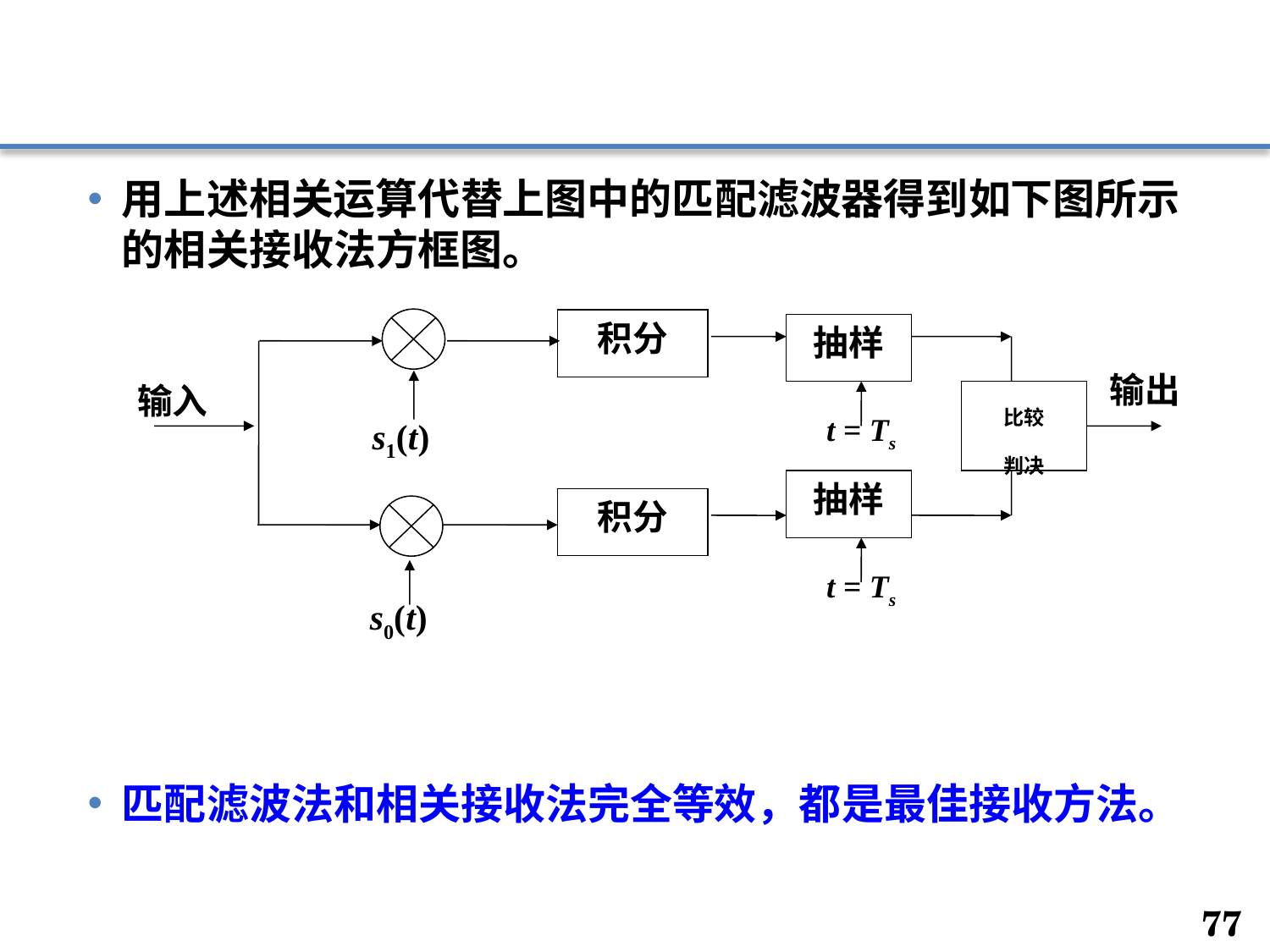

#
用上述相关运算代替上图中的匹配滤波器得到如下图所示的相关接收法方框图。

匹配滤波法和相关接收法完全等效，都是最佳接收方法。

s1(t)

s0(t)
抽样

比较
判决
t = Ts

抽样

t = Ts
输入
积分
积分
输出
77